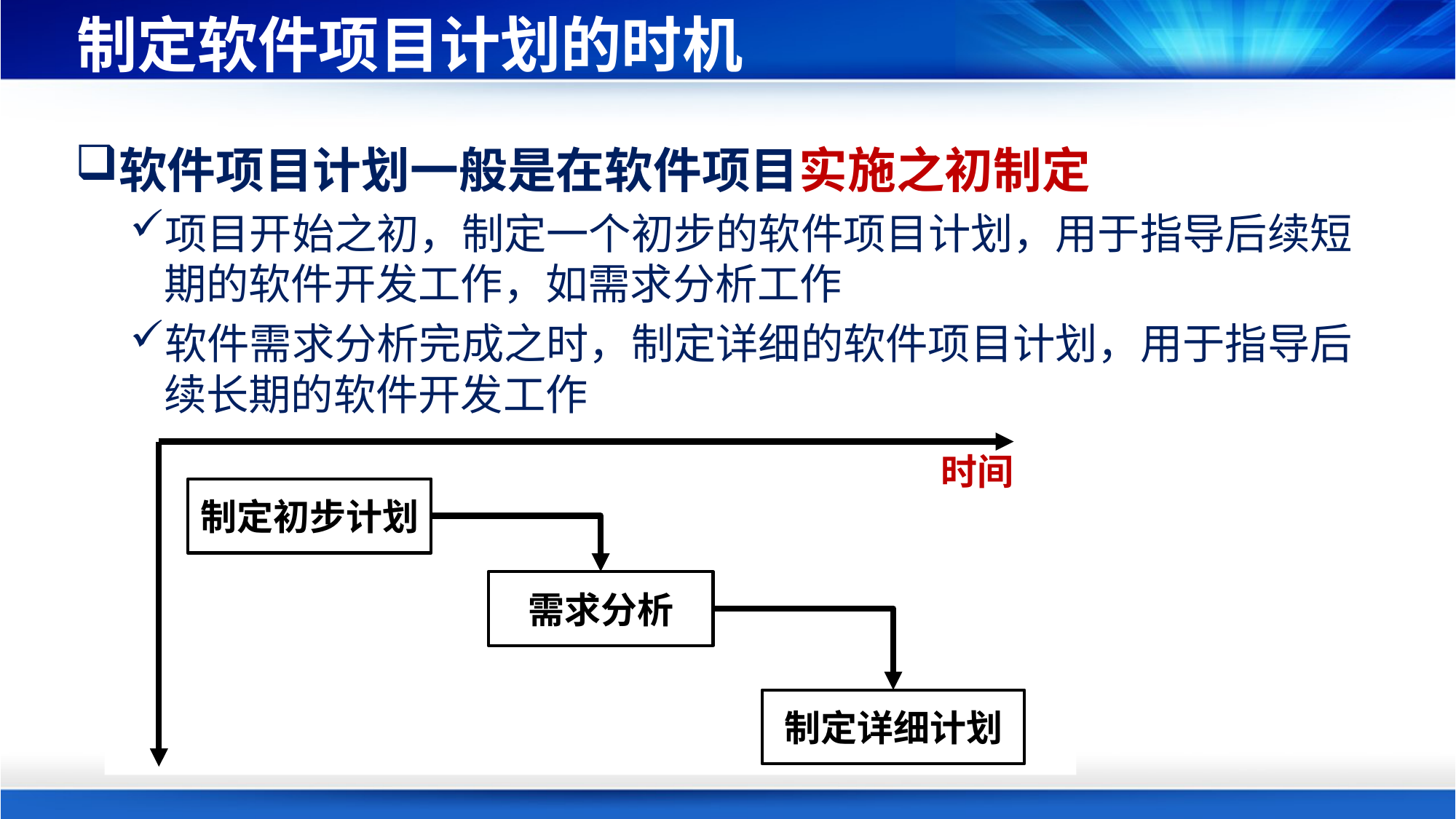

# 制定软件项目计划的时机
软件项目计划一般是在软件项目实施之初制定
项目开始之初，制定一个初步的软件项目计划，用于指导后续短期的软件开发工作，如需求分析工作
软件需求分析完成之时，制定详细的软件项目计划，用于指导后续长期的软件开发工作

时间
制定初步计划
需求分析
制定详细计划